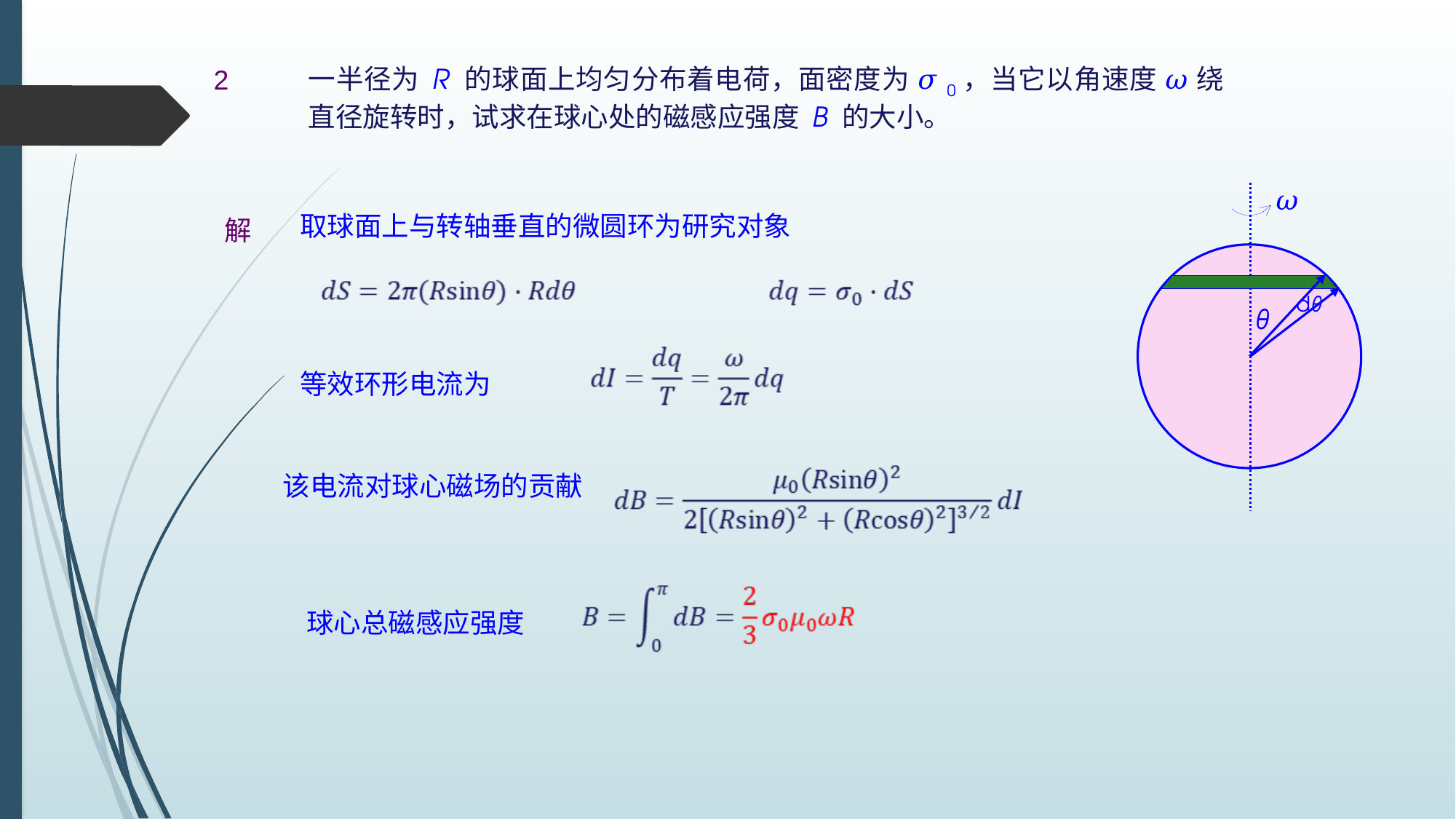

一半径为 R 的球面上均匀分布着电荷，面密度为 𝜎0，当它以角速度 𝜔 绕直径旋转时，试求在球心处的磁感应强度 B 的大小。
2

𝜔

θ
dθ
取球面上与转轴垂直的微圆环为研究对象
解

等效环形电流为

该电流对球心磁场的贡献

球心总磁感应强度